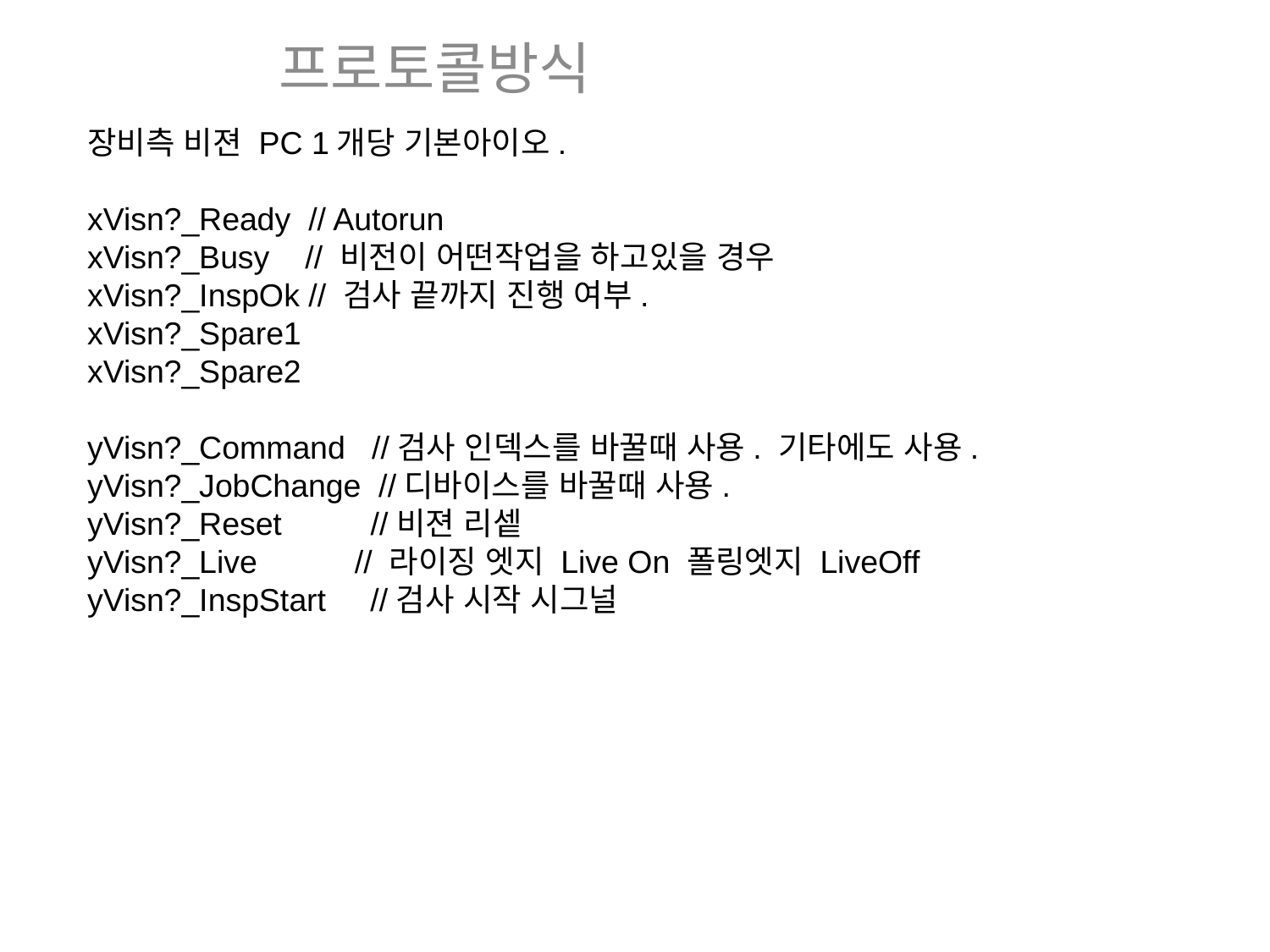

프로토콜방식
장비측 비젼 PC 1개당 기본아이오.

xVisn?_Ready  // Autorun
xVisn?_Busy    // 비전이 어떤작업을 하고있을 경우
xVisn?_InspOk // 검사 끝까지 진행 여부.
xVisn?_Spare1
xVisn?_Spare2

yVisn?_Command   //검사 인덱스를 바꿀때 사용. 기타에도 사용.
yVisn?_JobChange  //디바이스를 바꿀때 사용.
yVisn?_Reset          //비젼 리셑
yVisn?_Live           // 라이징 엣지 Live On 폴링엣지 LiveOff
yVisn?_InspStart     //검사 시작 시그널